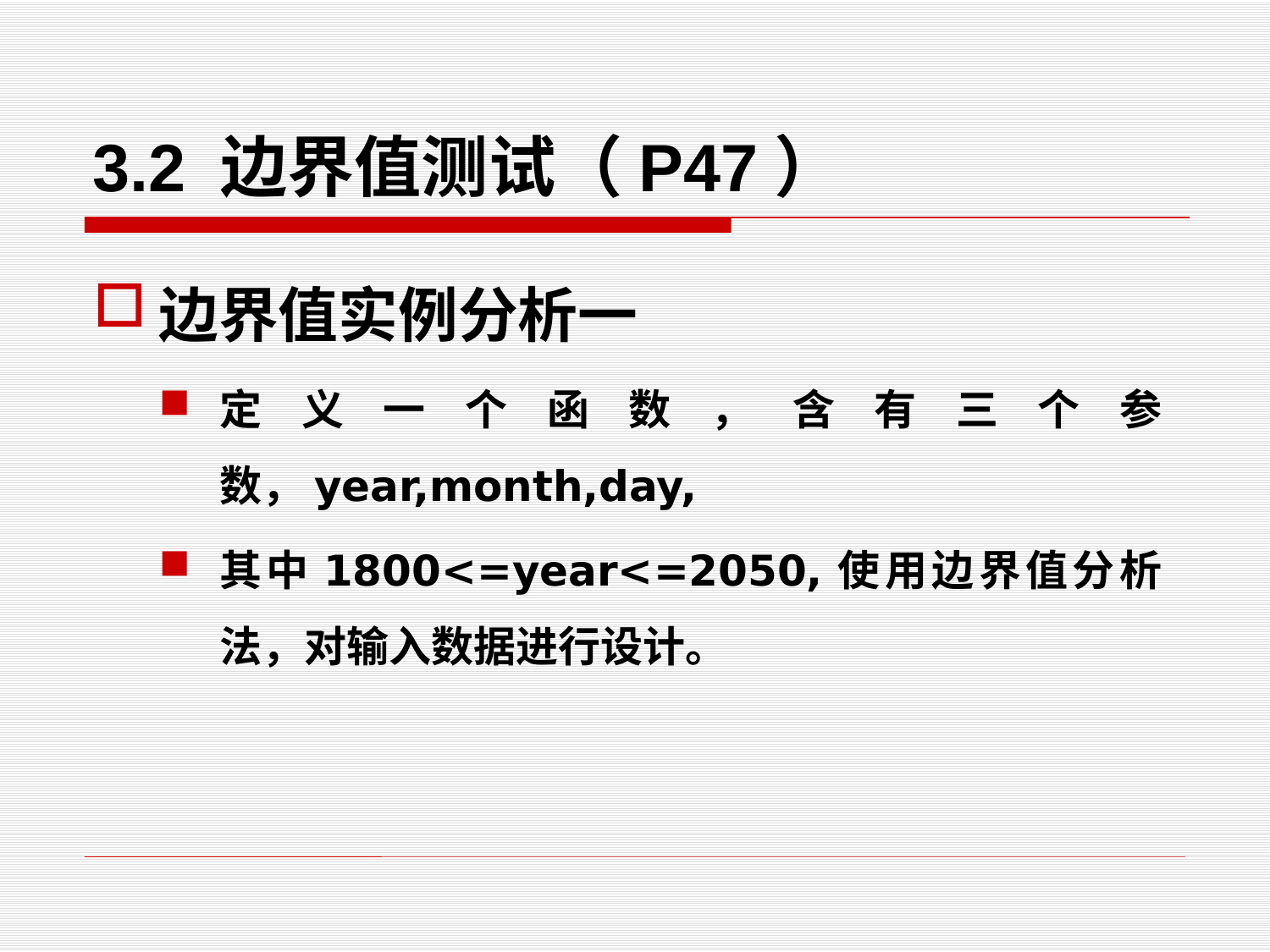

3.2 边界值测试（P47）
边界值实例分析一
定义一个函数，含有三个参数，year,month,day,
其中1800<=year<=2050,使用边界值分析法，对输入数据进行设计。